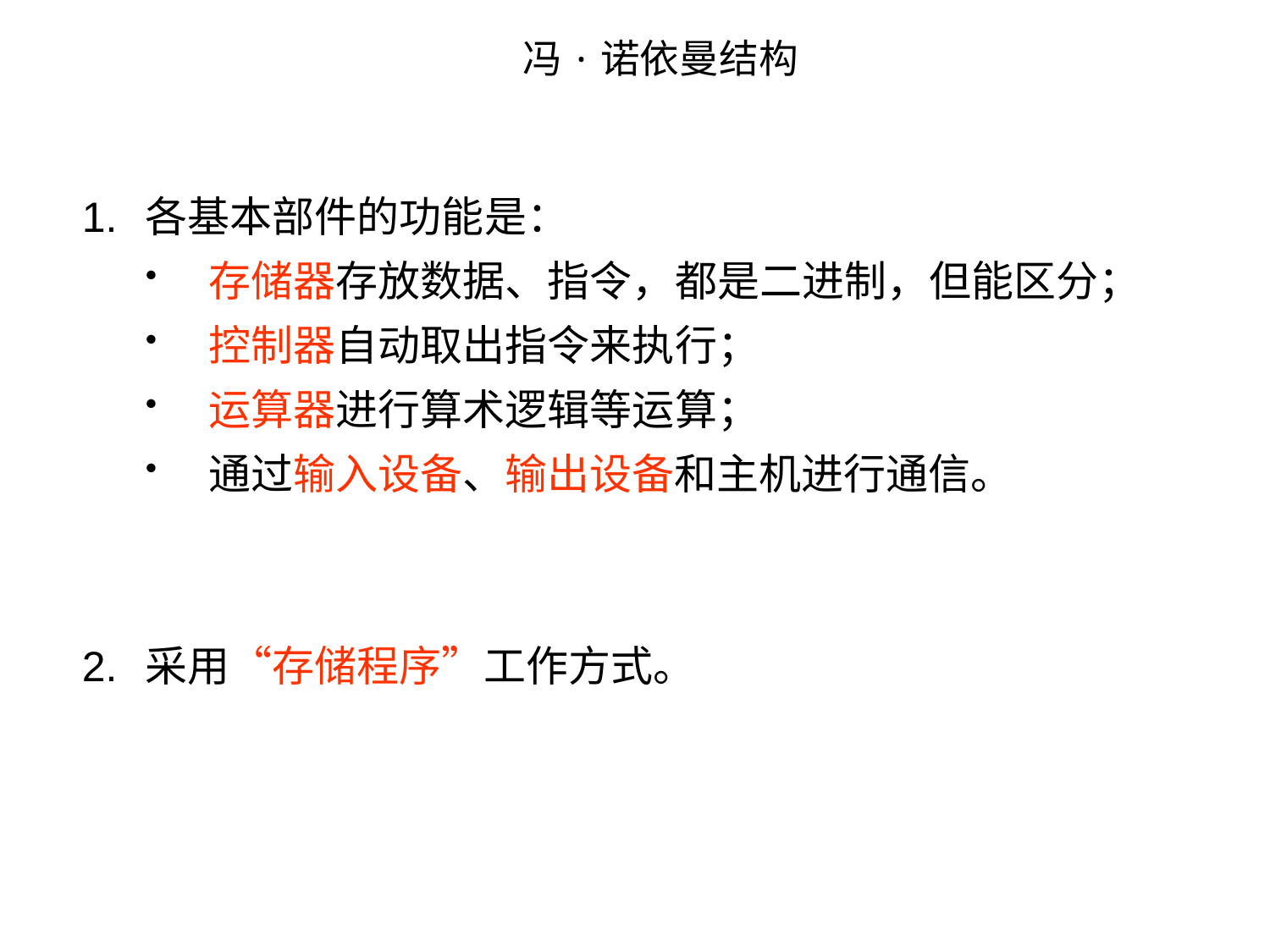

冯·诺依曼结构
各基本部件的功能是：
存储器存放数据、指令，都是二进制，但能区分；
控制器自动取出指令来执行；
运算器进行算术逻辑等运算；
通过输入设备、输出设备和主机进行通信。

采用“存储程序”工作方式。